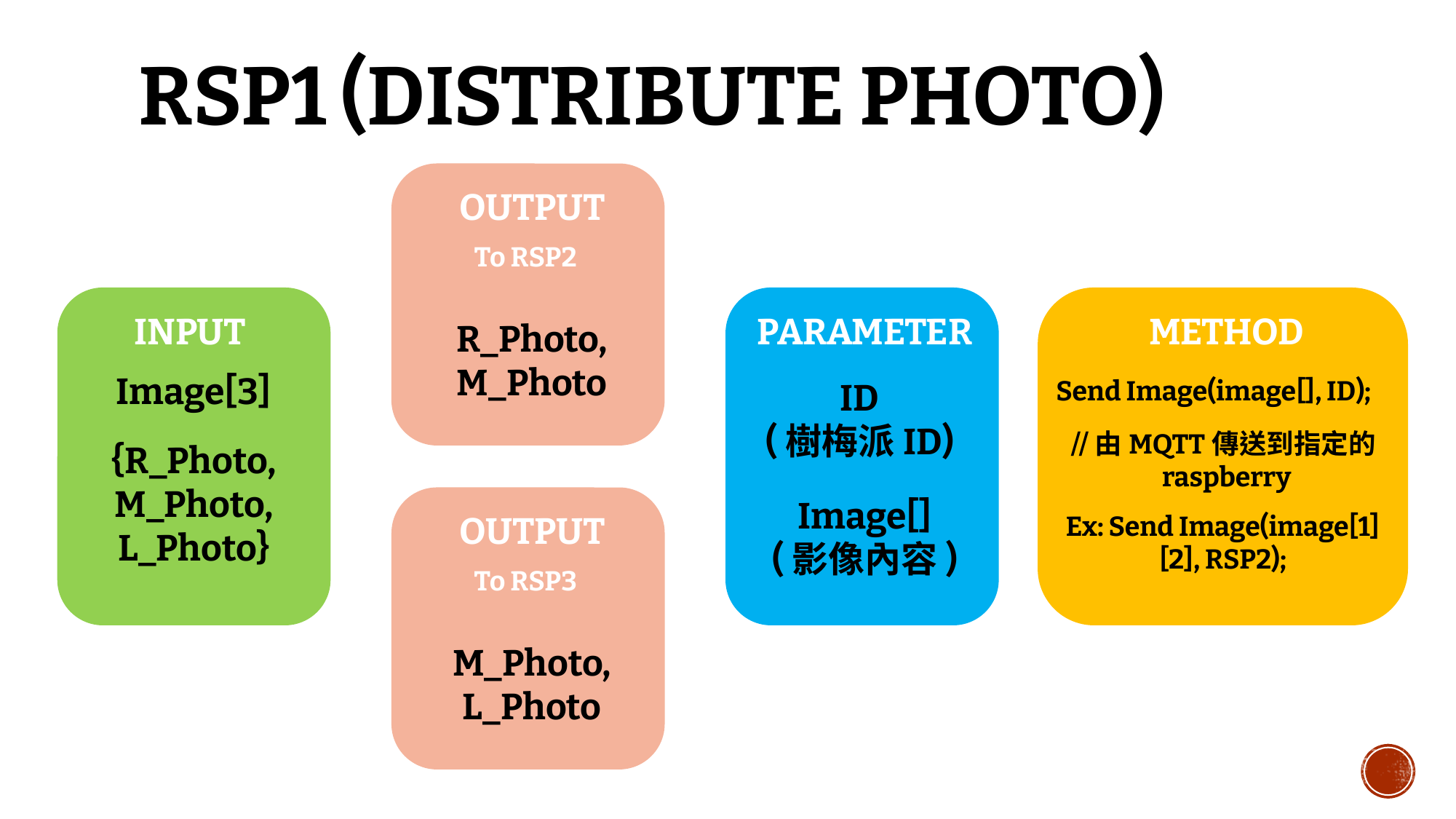

# Rsp1 (Distribute photo)

OUTPUT
To RSP2

INPUT
PARAMETER
METHOD
R_Photo,
M_Photo
Image[3]
Send Image(image[], ID);
ID
(樹梅派ID)
//由MQTT傳送到指定的raspberry
{R_Photo,
M_Photo,
L_Photo}

Image[]
(影像內容)
OUTPUT
Ex: Send Image(image[1] [2], RSP2);
To RSP3
M_Photo,
L_Photo